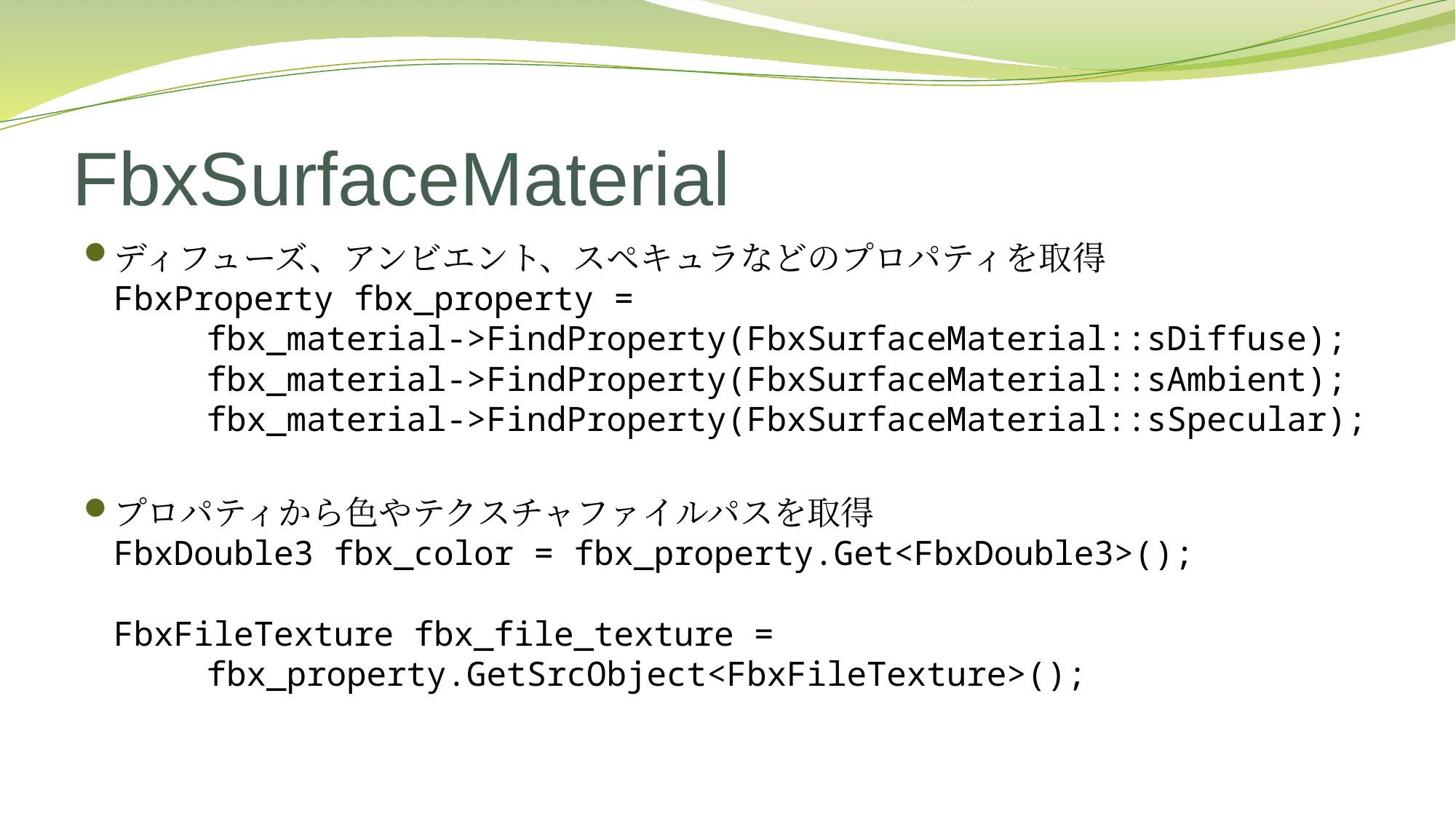

# FbxSurfaceMaterial
ディフューズ、アンビエント、スペキュラなどのプロパティを取得
FbxProperty fbx_property =
	fbx_material->FindProperty(FbxSurfaceMaterial::sDiffuse);
	fbx_material->FindProperty(FbxSurfaceMaterial::sAmbient);
	fbx_material->FindProperty(FbxSurfaceMaterial::sSpecular);

プロパティから色やテクスチャファイルパスを取得
FbxDouble3 fbx_color = fbx_property.Get<FbxDouble3>();
FbxFileTexture fbx_file_texture =
	fbx_property.GetSrcObject<FbxFileTexture>();